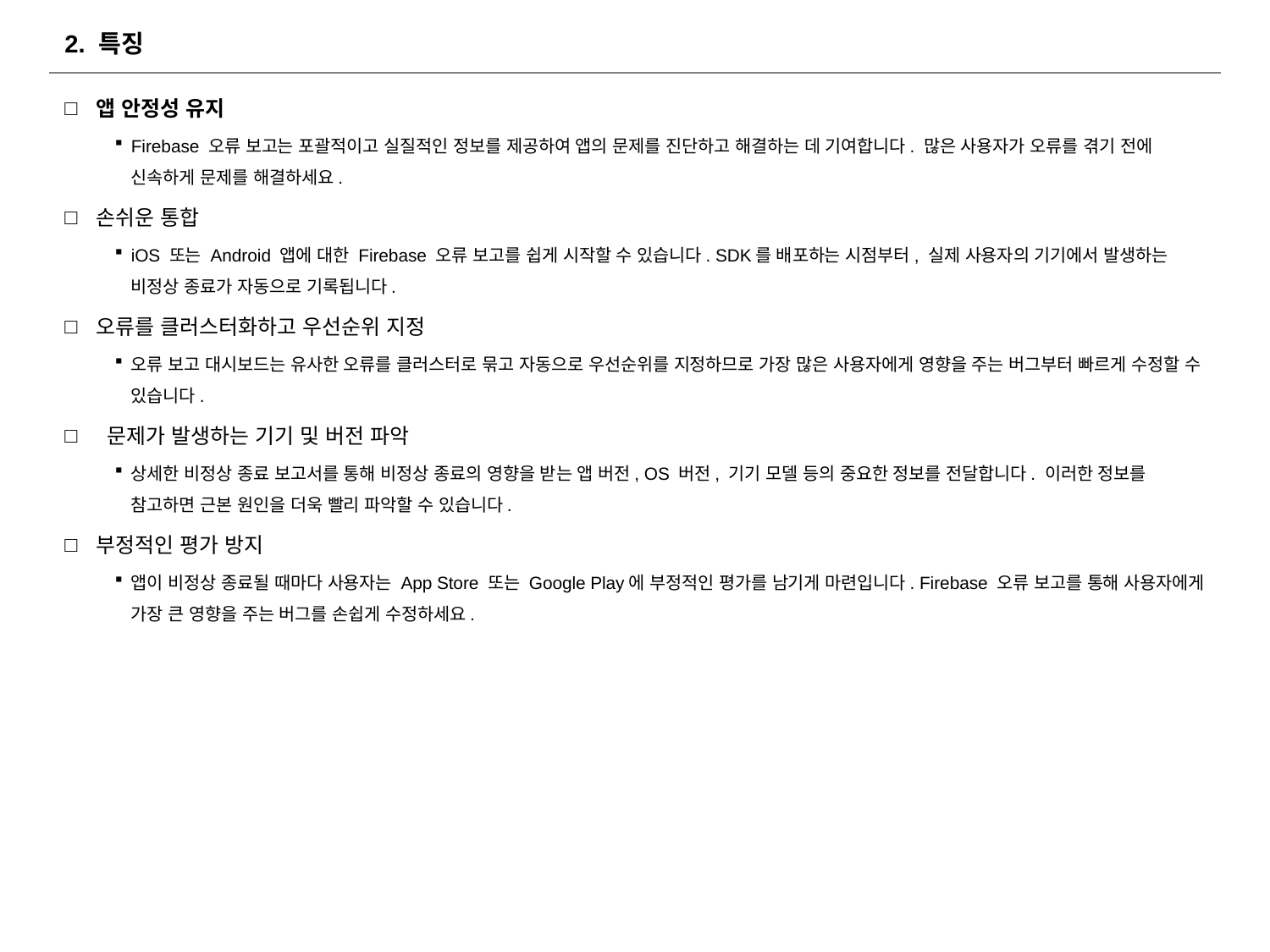

# 2. 특징
앱 안정성 유지
Firebase 오류 보고는 포괄적이고 실질적인 정보를 제공하여 앱의 문제를 진단하고 해결하는 데 기여합니다. 많은 사용자가 오류를 겪기 전에 신속하게 문제를 해결하세요.
손쉬운 통합
iOS 또는 Android 앱에 대한 Firebase 오류 보고를 쉽게 시작할 수 있습니다. SDK를 배포하는 시점부터, 실제 사용자의 기기에서 발생하는 비정상 종료가 자동으로 기록됩니다.
오류를 클러스터화하고 우선순위 지정
오류 보고 대시보드는 유사한 오류를 클러스터로 묶고 자동으로 우선순위를 지정하므로 가장 많은 사용자에게 영향을 주는 버그부터 빠르게 수정할 수 있습니다.
 문제가 발생하는 기기 및 버전 파악
상세한 비정상 종료 보고서를 통해 비정상 종료의 영향을 받는 앱 버전, OS 버전, 기기 모델 등의 중요한 정보를 전달합니다. 이러한 정보를 참고하면 근본 원인을 더욱 빨리 파악할 수 있습니다.
부정적인 평가 방지
앱이 비정상 종료될 때마다 사용자는 App Store 또는 Google Play에 부정적인 평가를 남기게 마련입니다. Firebase 오류 보고를 통해 사용자에게 가장 큰 영향을 주는 버그를 손쉽게 수정하세요.